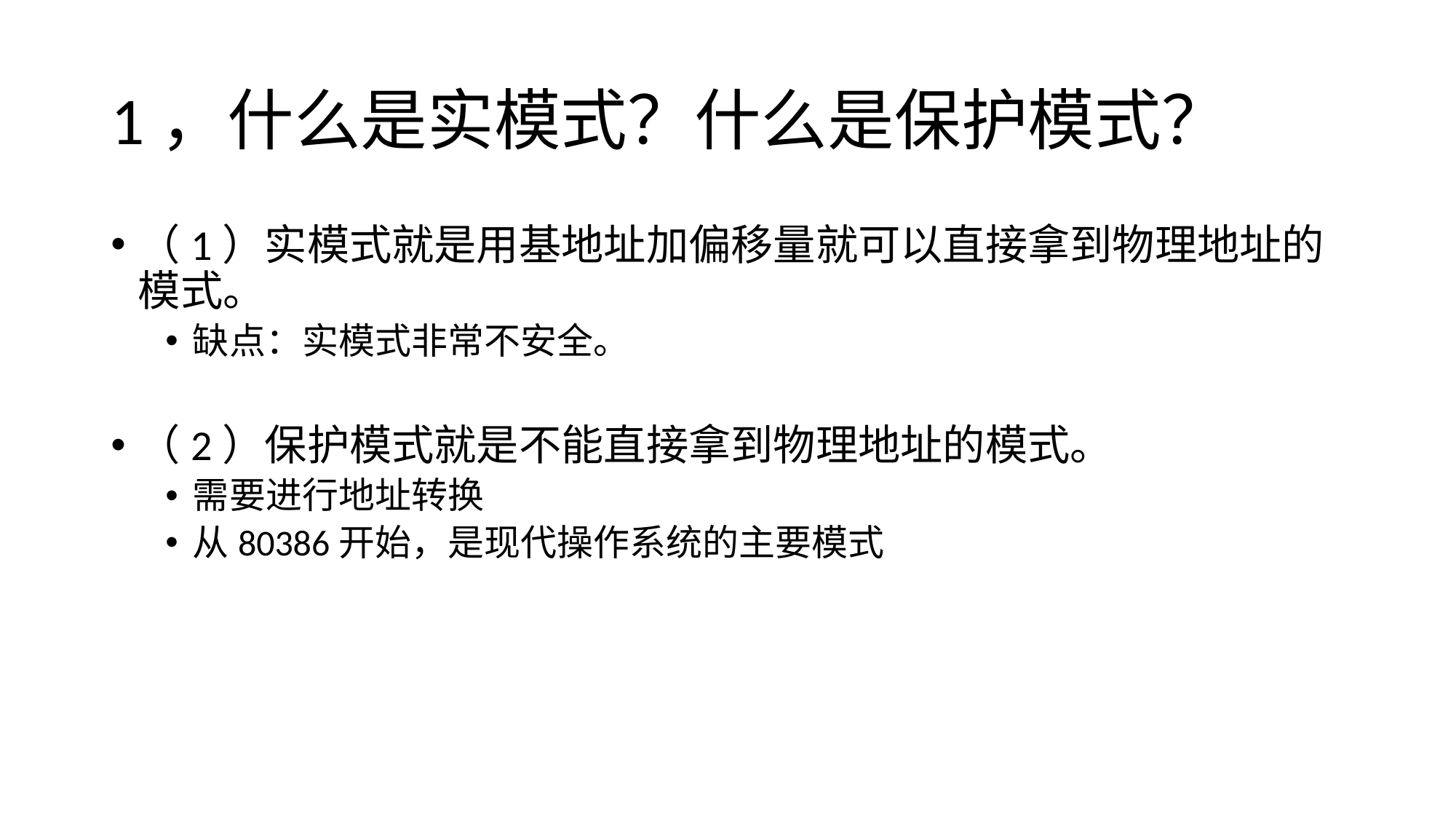

# 1，什么是实模式？什么是保护模式？
（1）实模式就是用基地址加偏移量就可以直接拿到物理地址的模式。
缺点：实模式非常不安全。

（2）保护模式就是不能直接拿到物理地址的模式。
需要进行地址转换
从80386开始，是现代操作系统的主要模式